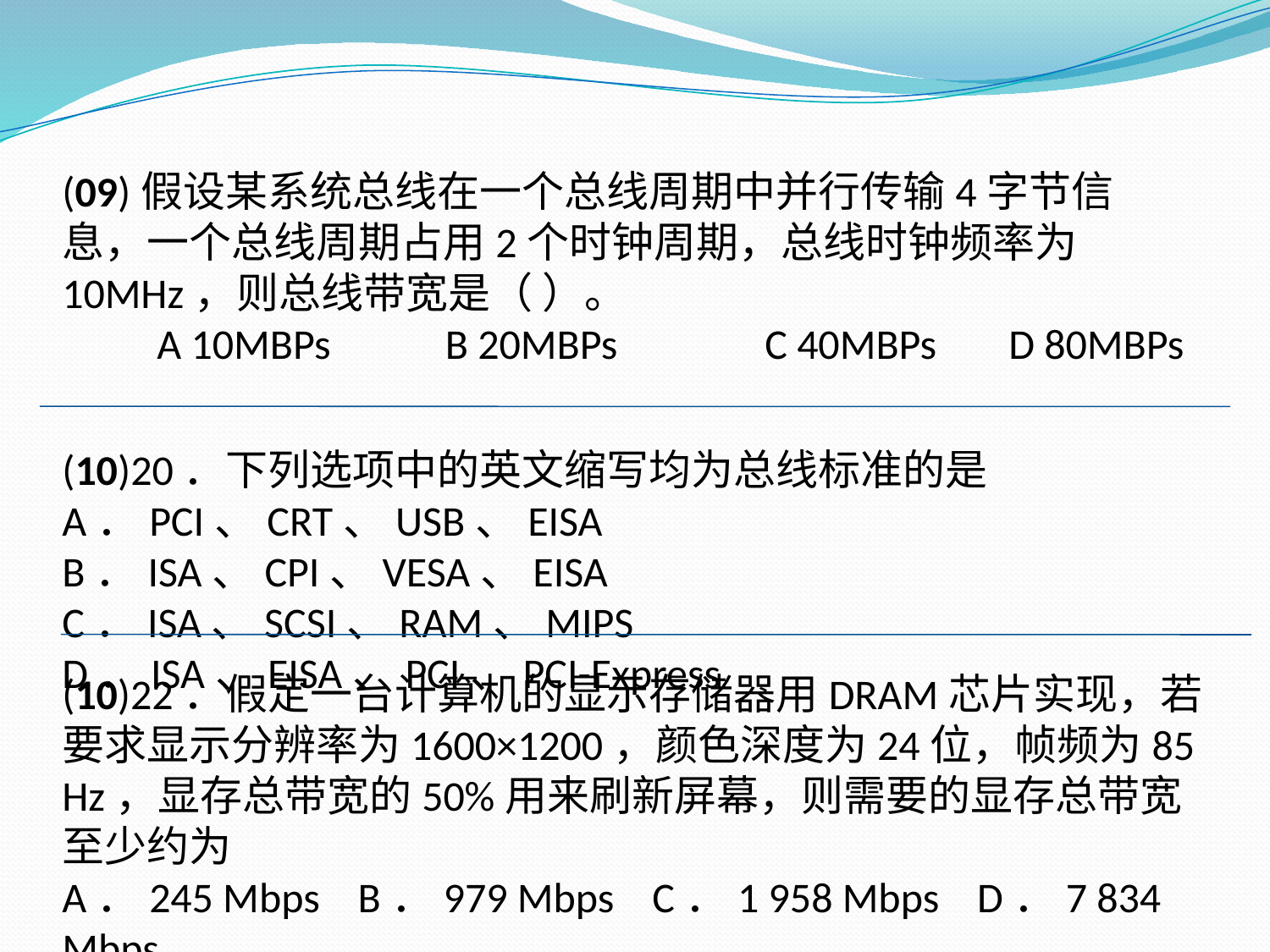

(09)假设某系统总线在一个总线周期中并行传输4字节信息，一个总线周期占用2个时钟周期，总线时钟频率为10MHz，则总线带宽是（ ）。
　　A 10MBPs　　 B 20MBPs　　　C 40MBPs　 D 80MBPs

(10)20．下列选项中的英文缩写均为总线标准的是
A．PCI、CRT、USB、EISA           B．ISA、CPI、VESA、EISA
C．ISA、SCSI、RAM、MIPS        D．ISA、EISA、PCI、PCI-Express

(10)22．假定一台计算机的显示存储器用DRAM芯片实现，若要求显示分辨率为1600×1200，颜色深度为24位，帧频为85 Hz，显存总带宽的50%用来刷新屏幕，则需要的显存总带宽至少约为
A．245 Mbps    B．979 Mbps    C．1 958 Mbps    D．7 834 Mbps